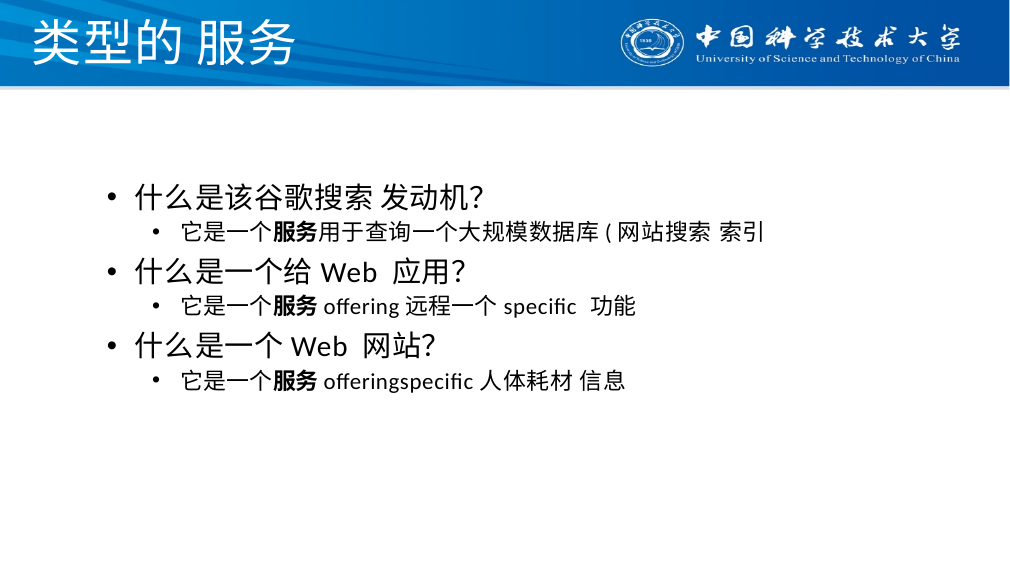

# 类型的 服务
什么是该谷歌搜索 发动机？
它是一个服务用于查询一个大规模数据库(网站搜索 索引
什么是一个给Web 应用？
它是一个服务oﬀering远程一个speciﬁc 功能
什么是一个Web 网站？
它是一个服务oﬀeringspeciﬁc人体耗材 信息